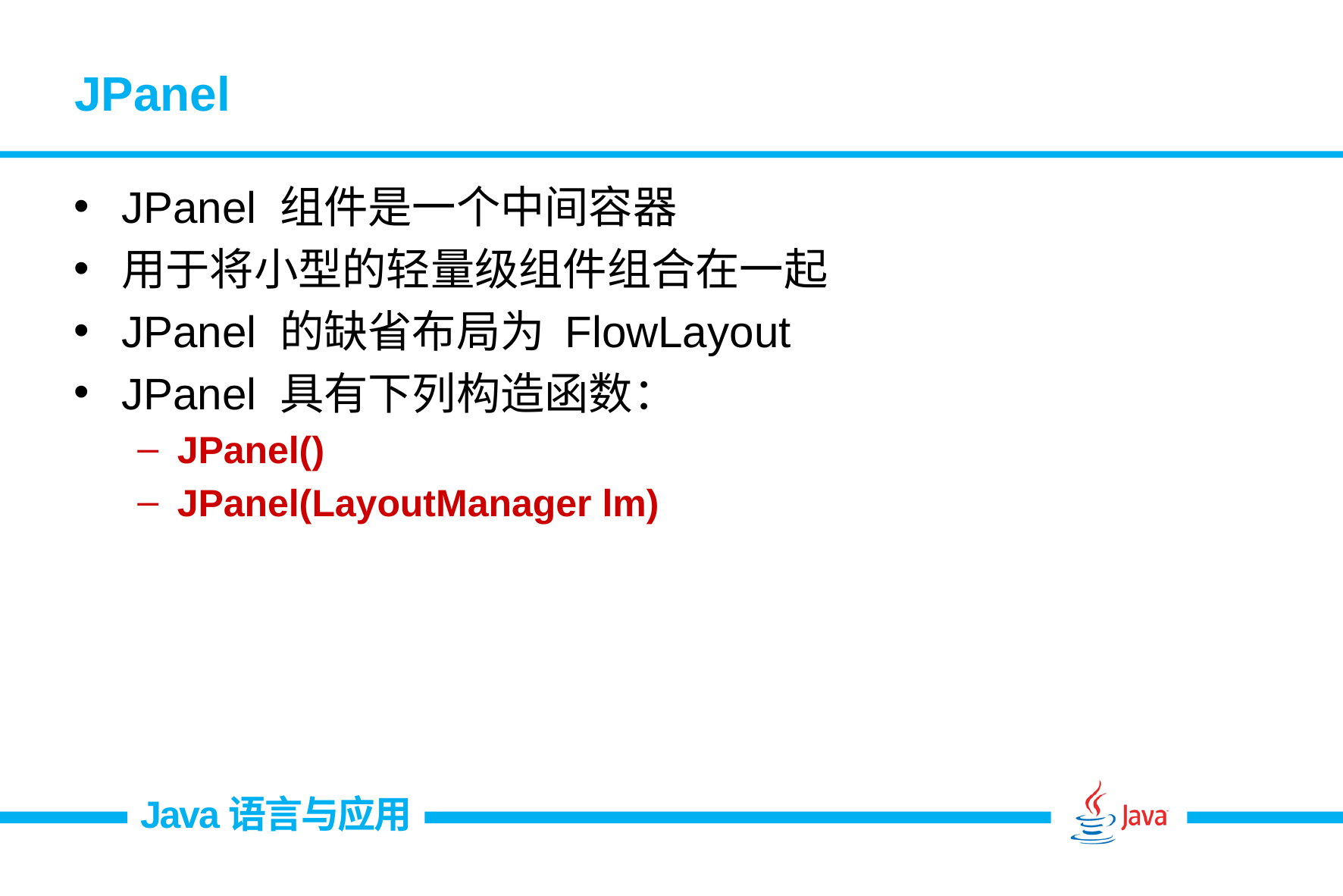

# JPanel
JPanel 组件是一个中间容器
用于将小型的轻量级组件组合在一起
JPanel 的缺省布局为 FlowLayout
JPanel 具有下列构造函数：
JPanel()
JPanel(LayoutManager lm)